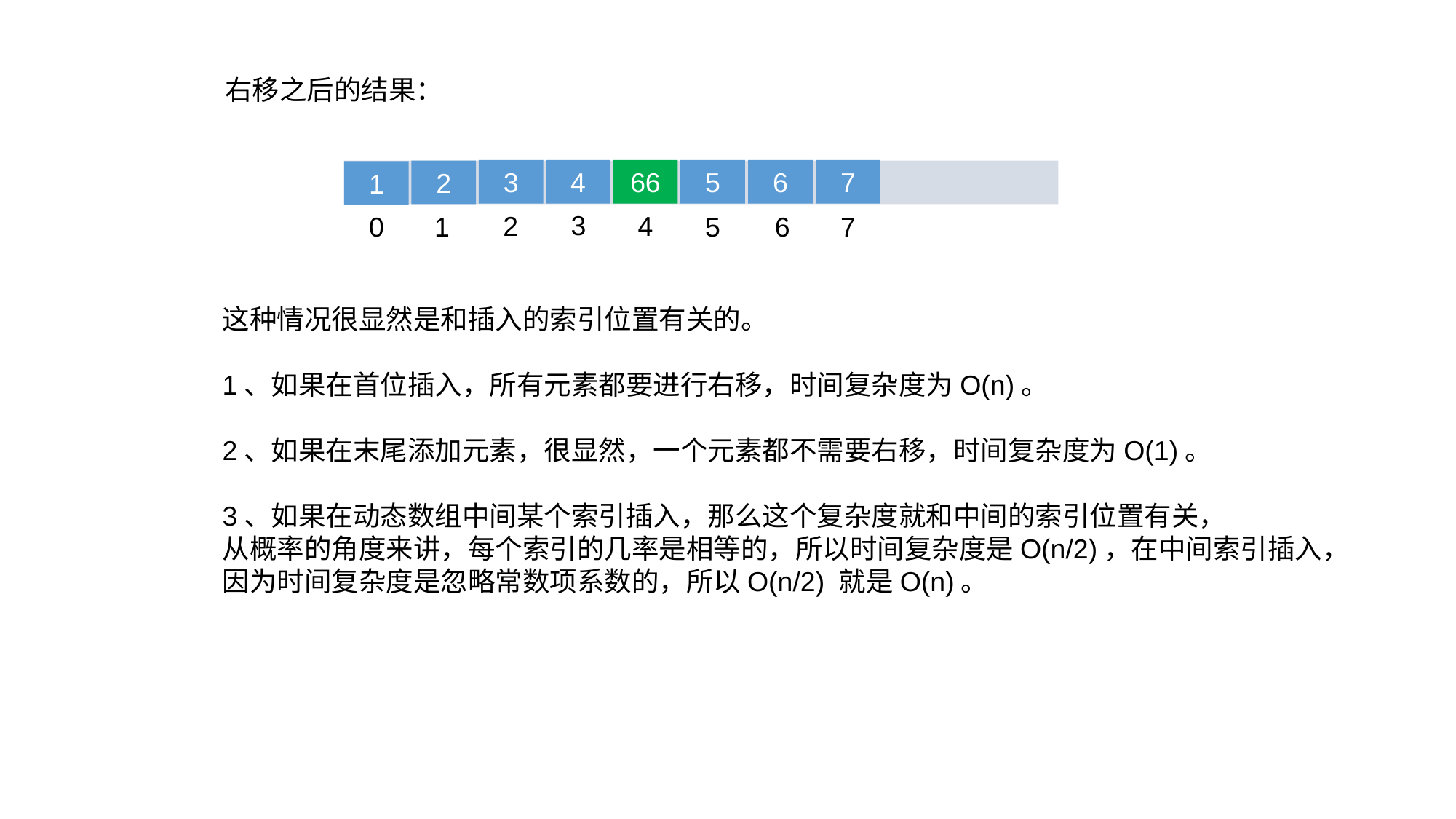

右移之后的结果：
3
4
66
5
6

2
1
3
4
2
0
1
5
6
7
7
这种情况很显然是和插入的索引位置有关的。

1、如果在首位插入，所有元素都要进行右移，时间复杂度为O(n)。

2、如果在末尾添加元素，很显然，一个元素都不需要右移，时间复杂度为O(1)。

3、如果在动态数组中间某个索引插入，那么这个复杂度就和中间的索引位置有关，
从概率的角度来讲，每个索引的几率是相等的，所以时间复杂度是O(n/2)，在中间索引插入，
因为时间复杂度是忽略常数项系数的，所以O(n/2) 就是O(n)。